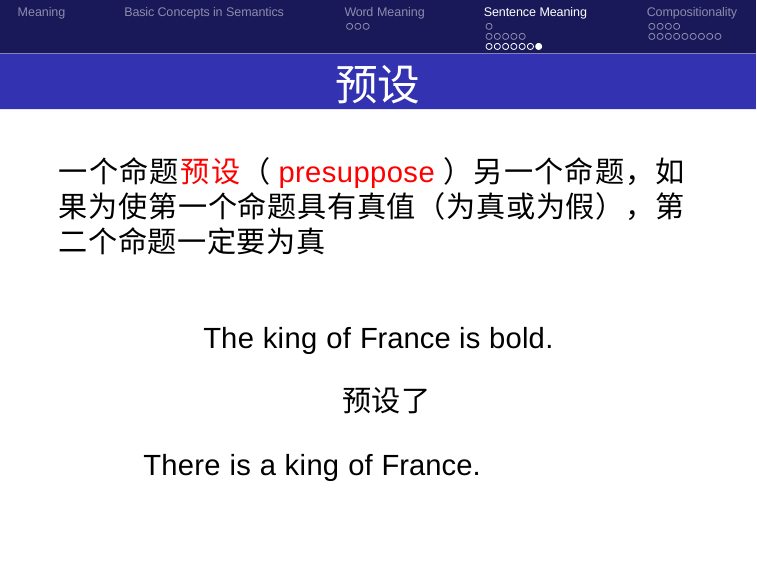

Meaning
Basic Concepts in Semantics
Word Meaning
Sentence Meaning
Compositionality

预设
一个命题预设（presuppose）另一个命题，如果为使第一个命题具有真值（为真或为假），第二个命题一定要为真
The king of France is bold.  预设了
There is a king of France.